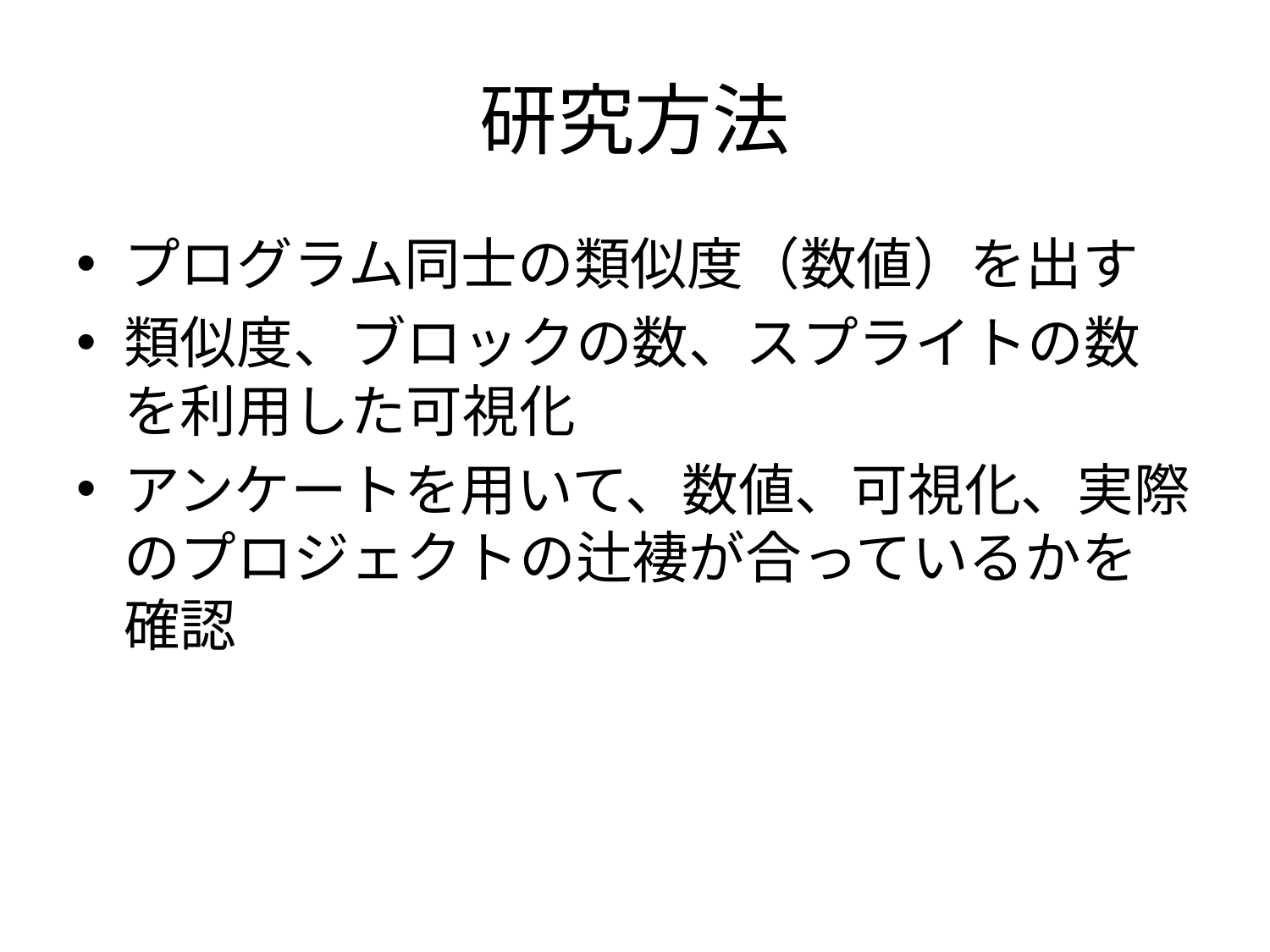

# 研究方法
プログラム同士の類似度（数値）を出す
類似度、ブロックの数、スプライトの数を利用した可視化
アンケートを用いて、数値、可視化、実際のプロジェクトの辻褄が合っているかを確認